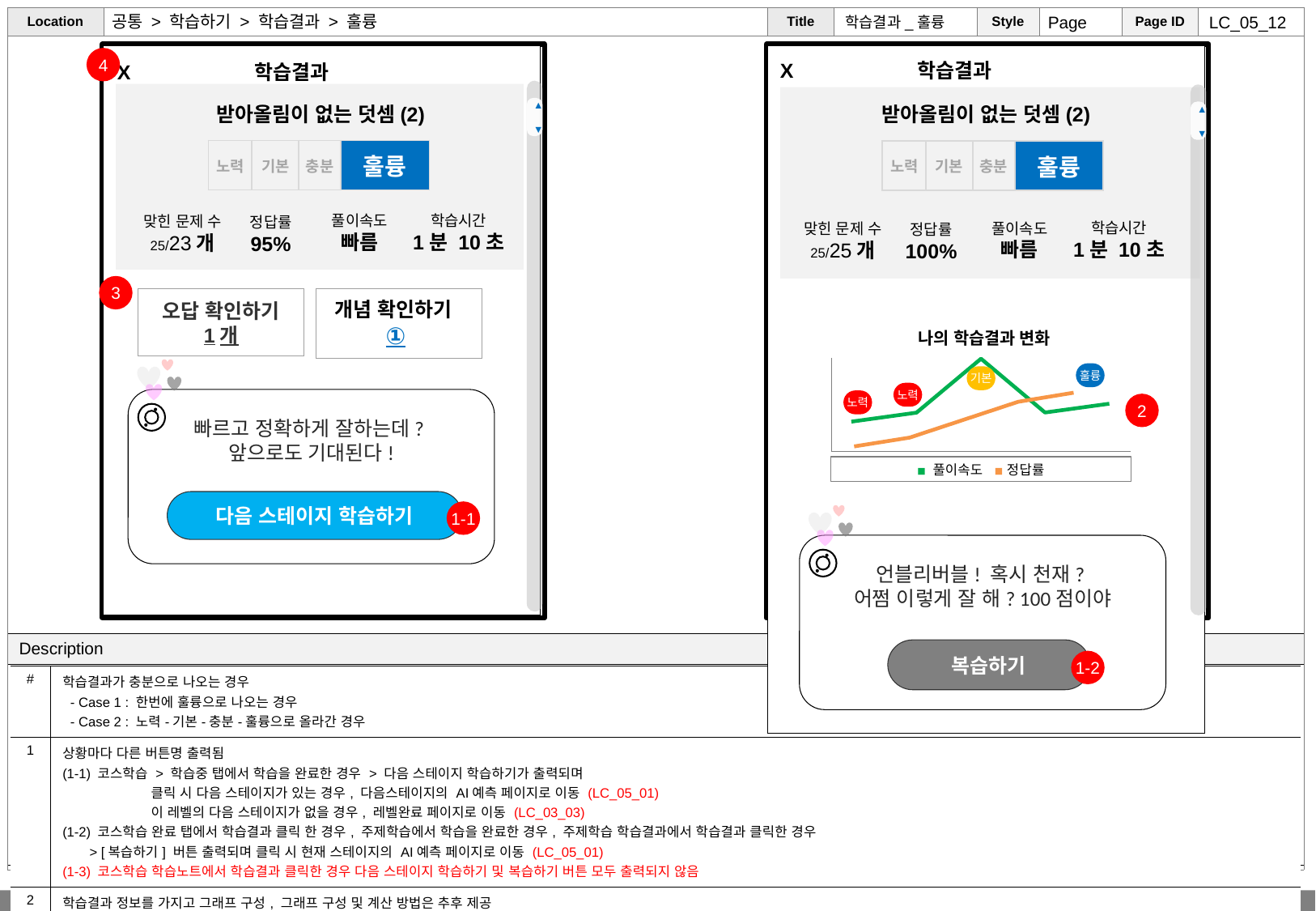

# 공통 > 학습하기 > 학습결과 > 훌륭
학습결과_훌륭
Page
LC_05_12

4
  X                     학습결과
  X                     학습결과

▲

▼
받아올림이 없는 덧셈(2)
받아올림이 없는 덧셈(2)
▲

▼
| 노력 | 기본 | 충분 | 훌륭 |
| --- | --- | --- | --- |
| 노력 | 기본 | 충분 | 훌륭 |
| --- | --- | --- | --- |
학습시간
1분 10초
풀이속도
빠름
맞힌 문제 수
25/23개
정답률
95%
학습시간
1분 10초
풀이속도
빠름
맞힌 문제 수
25/25개
정답률
100%
3
오답 확인하기
1개
개념 확인하기
①
나의 학습결과 변화

훌륭
기본
노력
빠르고 정확하게 잘하는데?
앞으로도 기대된다!

노력

2

■ 풀이속도   ■ 정답률

다음 스테이지 학습하기
1-1

언블리버블! 혹시 천재?
어쩜 이렇게 잘 해? 100점이야

복습하기
1-2
| # | 학습결과가 충분으로 나오는 경우 - Case 1 : 한번에 훌륭으로 나오는 경우 - Case 2 : 노력-기본-충분-훌륭으로 올라간 경우 |
| --- | --- |
| 1 | 상황마다 다른 버튼명 출력됨 (1-1) 코스학습 > 학습중 탭에서 학습을 완료한 경우 > 다음 스테이지 학습하기가 출력되며 클릭 시 다음 스테이지가 있는 경우, 다음스테이지의 AI예측 페이지로 이동 (LC\_05\_01) 이 레벨의 다음 스테이지가 없을 경우, 레벨완료 페이지로 이동 (LC\_03\_03) (1-2) 코스학습 완료 탭에서 학습결과 클릭 한 경우, 주제학습에서 학습을 완료한 경우, 주제학습 학습결과에서 학습결과 클릭한 경우 > [복습하기] 버튼 출력되며 클릭 시 현재 스테이지의 AI예측 페이지로 이동 (LC\_05\_01) (1-3) 코스학습 학습노트에서 학습결과 클릭한 경우 다음 스테이지 학습하기 및 복습하기 버튼 모두 출력되지 않음 |
| 2 | 학습결과 정보를 가지고 그래프 구성, 그래프 구성 및 계산 방법은 추후 제공 |
| 3 | 오답없이 만점을 받은 경우에는 오답확인하기, 개념확인하기 보이지 않음 |
| 4 | 클릭 시 학습을 학습결과를 시작한 페이지로 이동 1) 코스학습 > 학습중으로 이동 (LC\_03\_02), 2) 코스학습 > 완료탭으로 이동 (LC\_03\_04) 3) 코스학습 > 학습노트 > 진도, 분석으로 이동 (LC\_03\_05) (LC\_03\_06) (3) 주제학습으로 이동 (LC\_04\_01) |